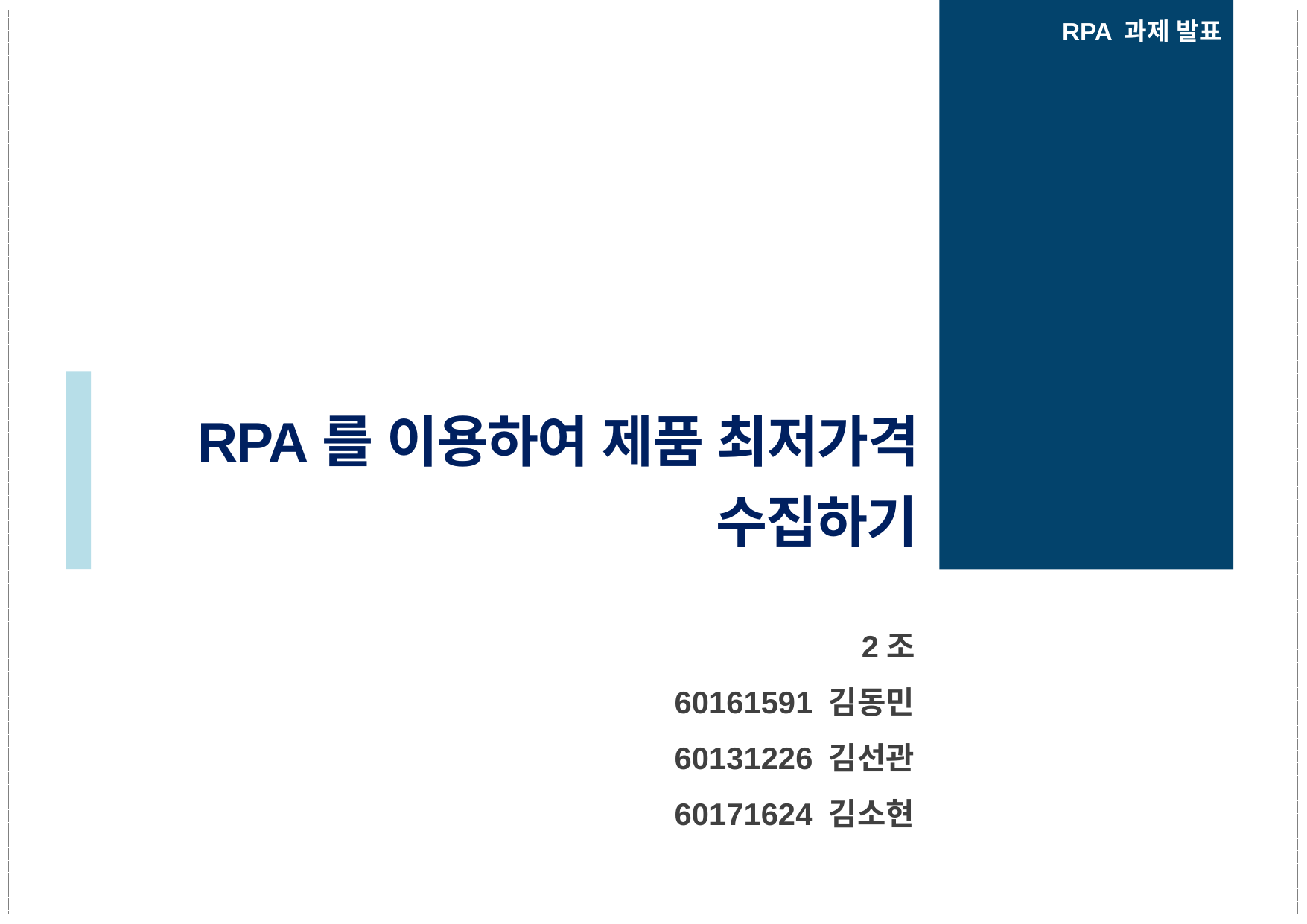

RPA 과제 발표

RPA를 이용하여 제품 최저가격 수집하기
2조
60161591 김동민
60131226 김선관
60171624 김소현